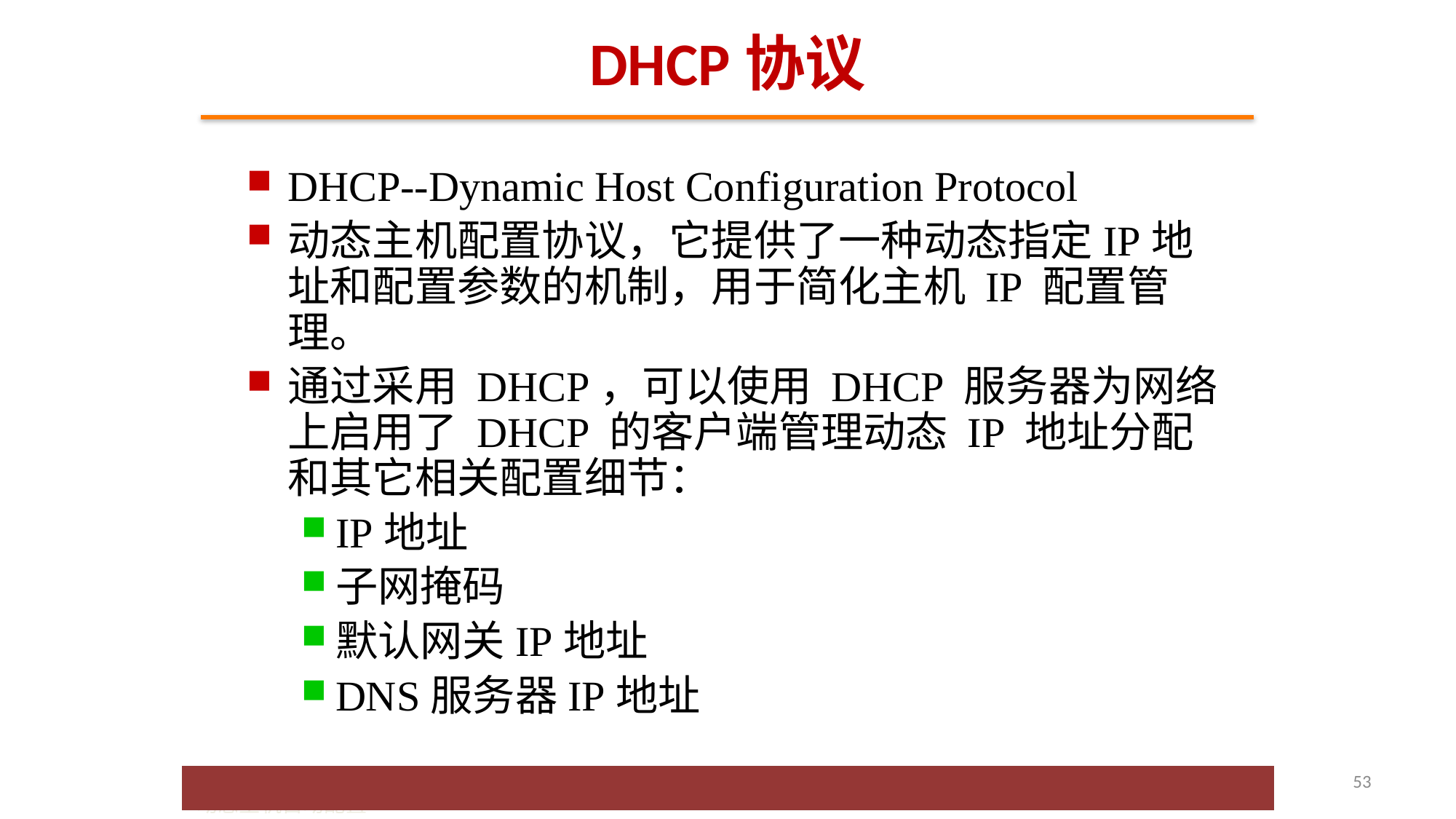

# DHCP协议
DHCP--Dynamic Host Configuration Protocol
动态主机配置协议，它提供了一种动态指定IP地址和配置参数的机制，用于简化主机 IP 配置管理。
通过采用 DHCP，可以使用 DHCP 服务器为网络上启用了 DHCP 的客户端管理动态 IP 地址分配和其它相关配置细节：
IP地址
子网掩码
默认网关IP地址
DNS服务器IP地址
53

动态主机自动配置